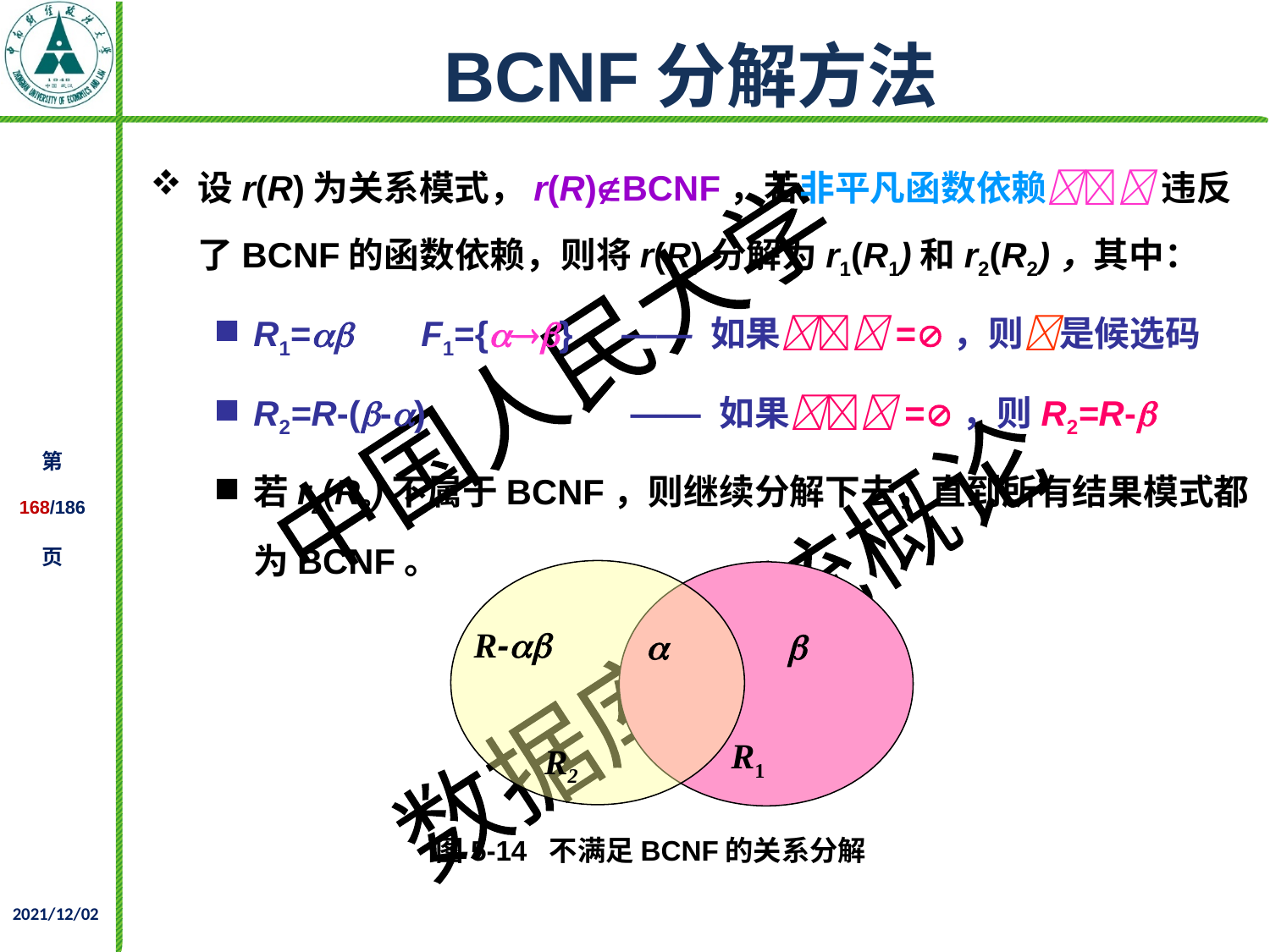

# BCNF分解方法
设r(R)为关系模式，r(R)∉BCNF，若非平凡函数依赖α→β 违反了BCNF的函数依赖，则将r(R)分解为r1(R1)和r2(R2)，其中：
R1=αβ       F1={α→β}     —— 如果α∩β=∅，则α是候选码
R2=R-(β-α)                     —— 如果α∩β=∅，则R2=R-β
若r2(R2)不属于BCNF，则继续分解下去，直到所有结果模式都为BCNF。

R-αβ
α
β
R1
R2
图5-14  不满足BCNF的关系分解
2021/12/02